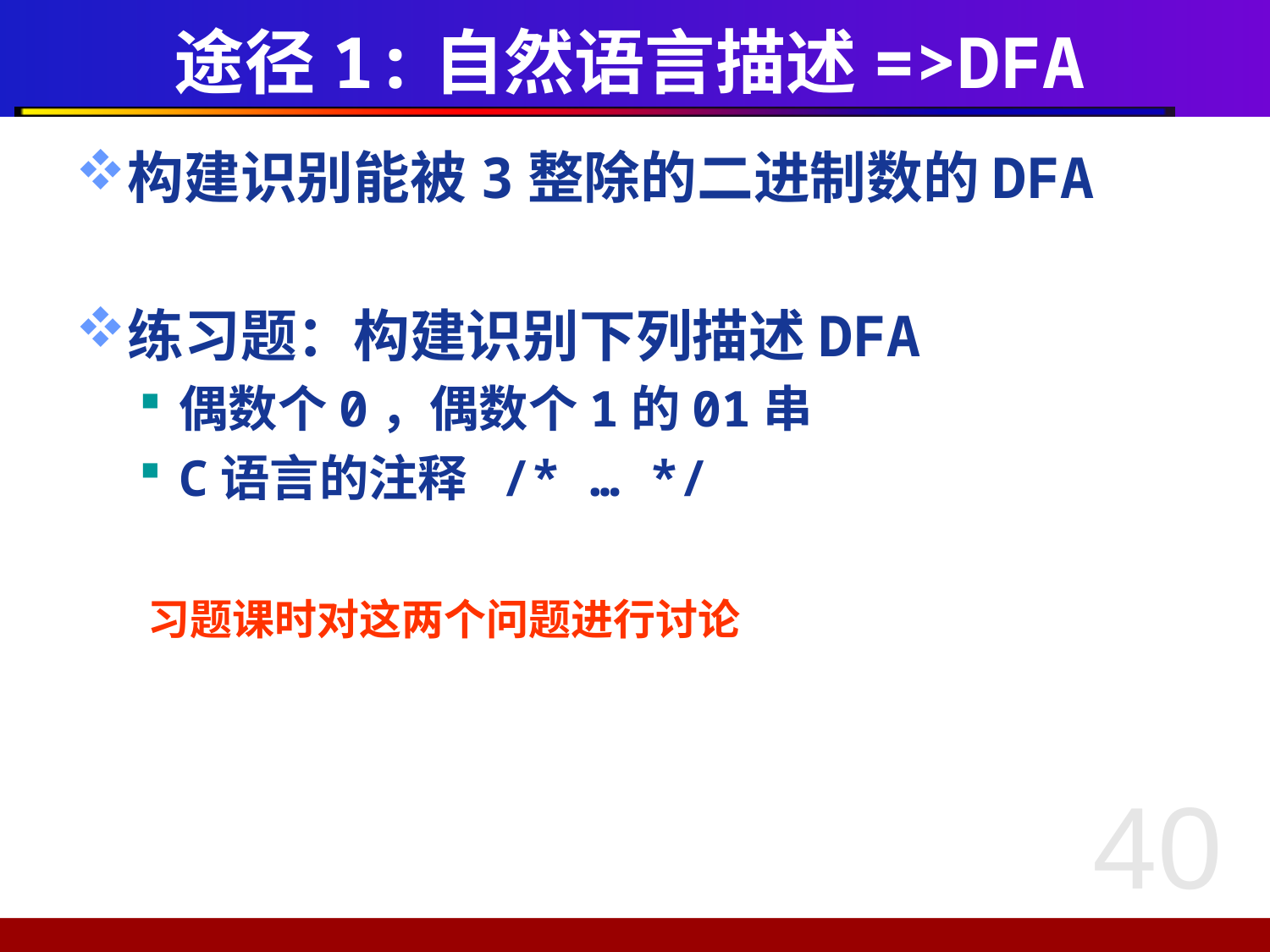

# 途径1:自然语言描述=>DFA
构建识别能被3整除的二进制数的DFA

练习题：构建识别下列描述DFA
偶数个0，偶数个1的01串
C语言的注释  /* … */

习题课时对这两个问题进行讨论
40